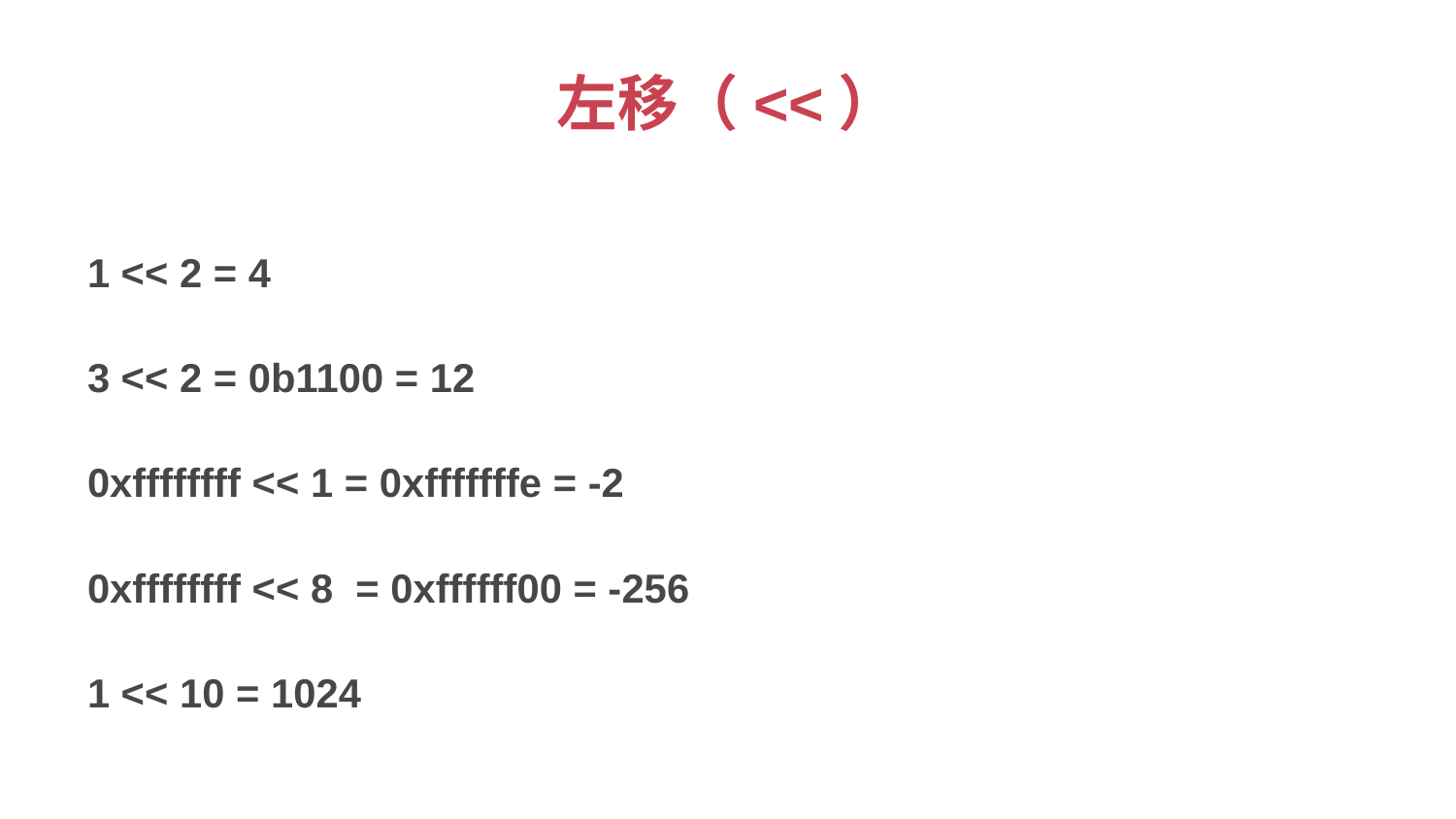

# 左移（<<）
1 << 2 = 4
3 << 2 = 0b1100 = 12
0xffffffff << 1 = 0xfffffffe = -2
0xffffffff << 8  = 0xffffff00 = -256
1 << 10 = 1024